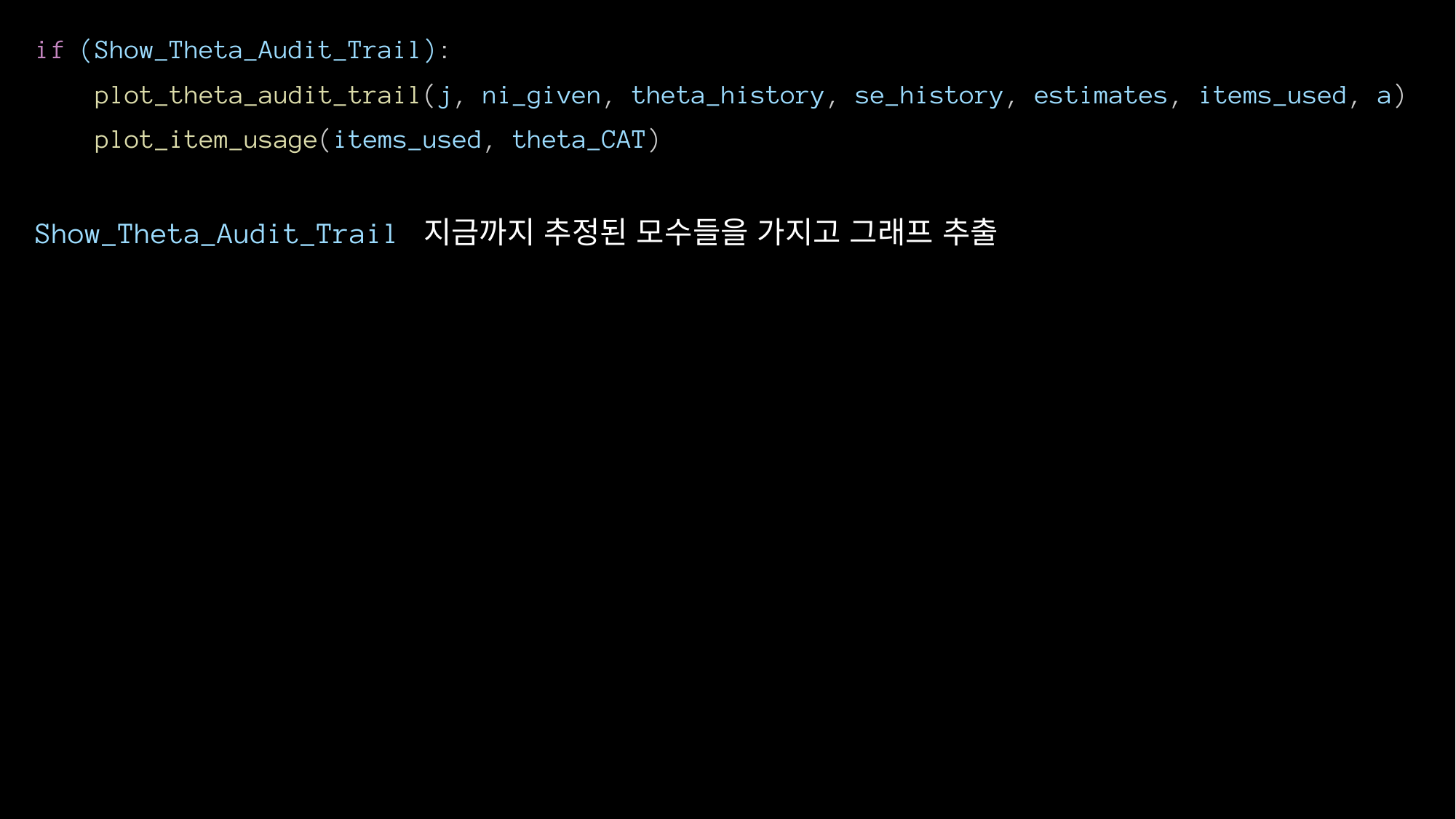

if (Show_Theta_Audit_Trail):
    plot_theta_audit_trail(j, ni_given, theta_history, se_history, estimates, items_used, a)
    plot_item_usage(items_used, theta_CAT)

Show_Theta_Audit_Trail 지금까지 추정된 모수들을 가지고 그래프 추출